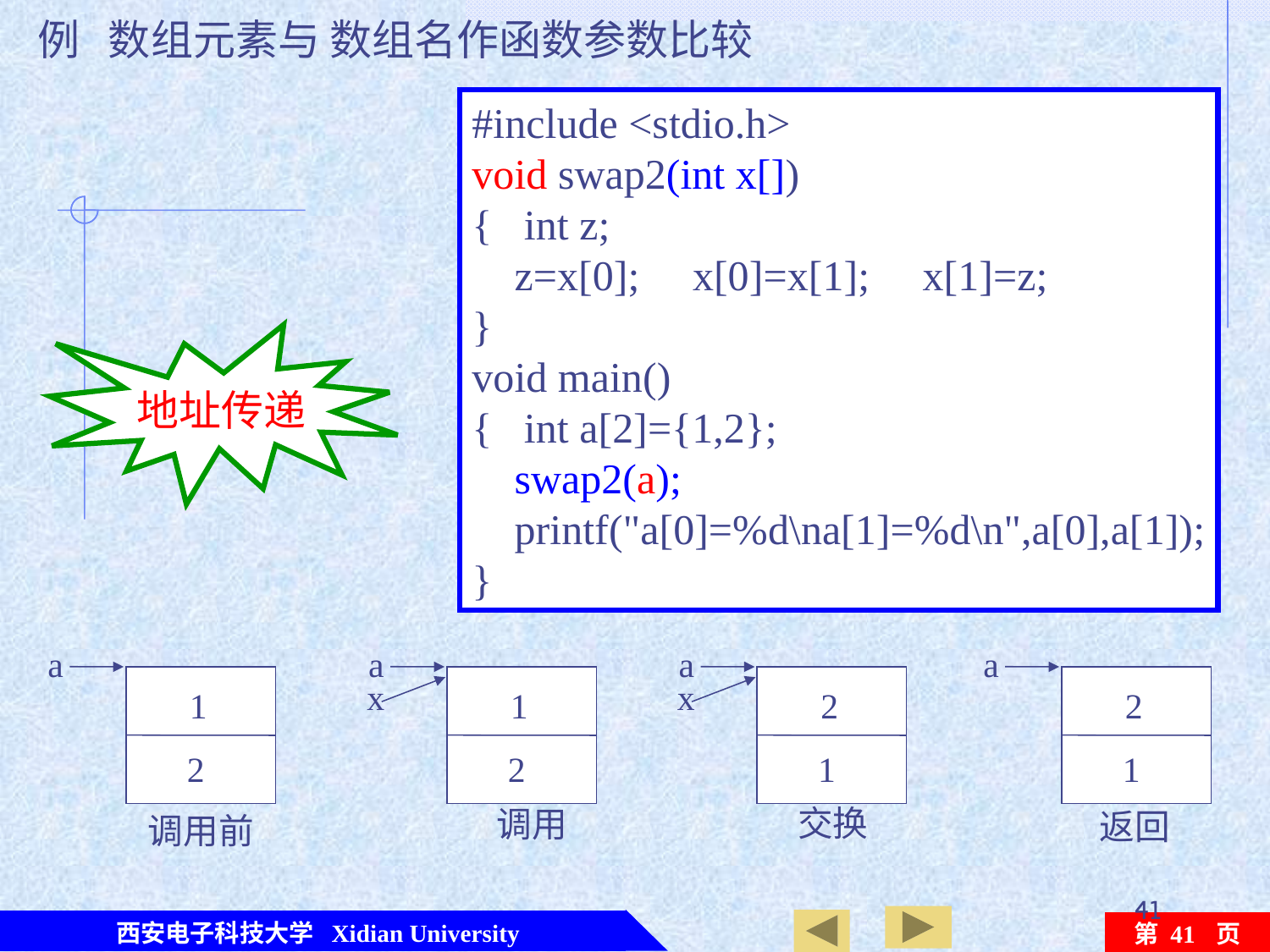

例   数组元素与 数组名作函数参数比较
#include <stdio.h>
void swap2(int x[])
{   int z;
    z=x[0];     x[0]=x[1];     x[1]=z;
}
void main()
{   int a[2]={1,2};
    swap2(a);
    printf("a[0]=%d\na[1]=%d\n",a[0],a[1]);
}

地址传递
a

1

2
调用前
a

1

2
x

调用
a

2

1
x

交换
a

2

1
返回
41